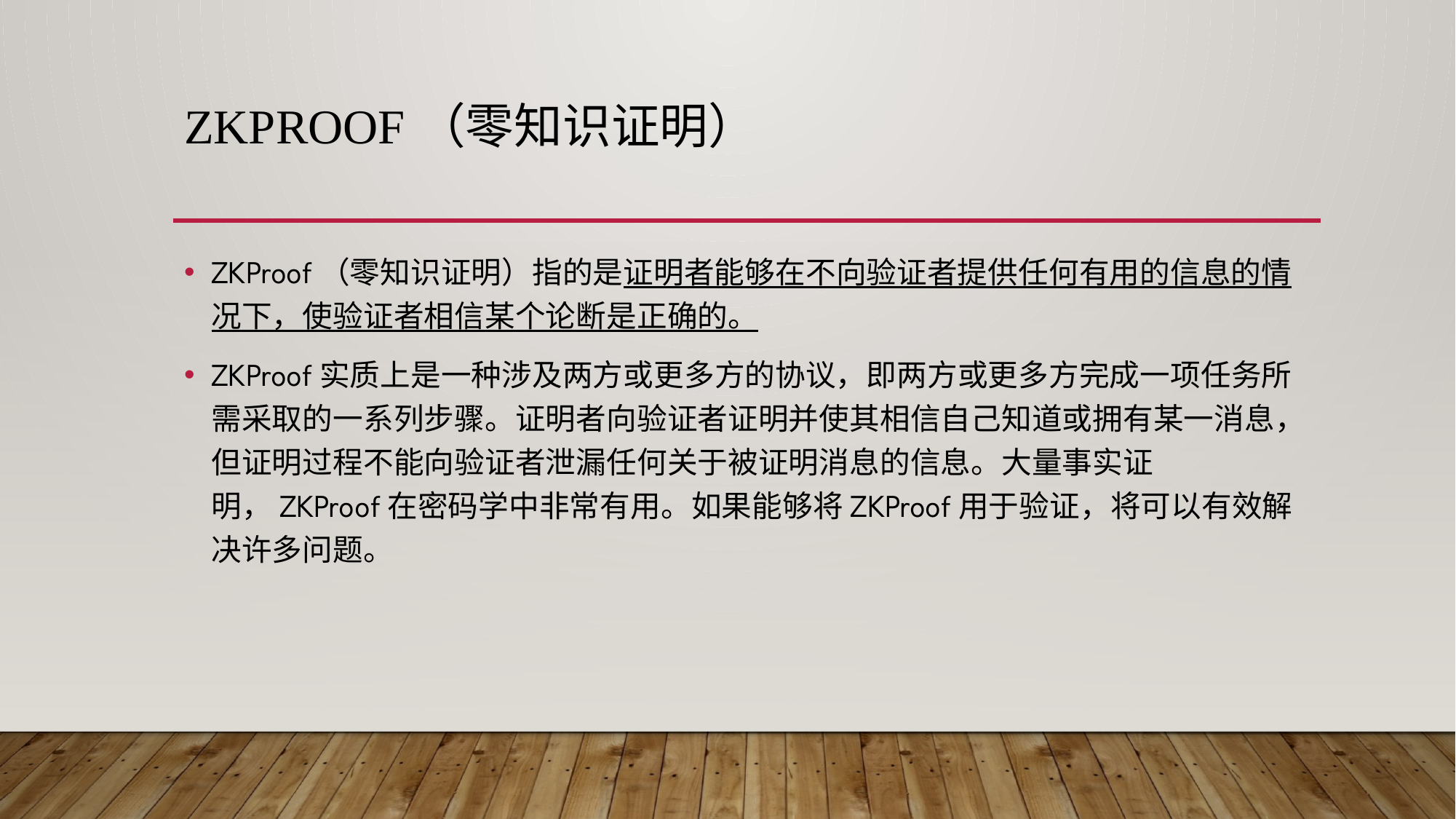

# ZKProof（零知识证明）
ZKProof（零知识证明）指的是证明者能够在不向验证者提供任何有用的信息的情况下，使验证者相信某个论断是正确的。
ZKProof实质上是一种涉及两方或更多方的协议，即两方或更多方完成一项任务所需采取的一系列步骤。证明者向验证者证明并使其相信自己知道或拥有某一消息，但证明过程不能向验证者泄漏任何关于被证明消息的信息。大量事实证明，ZKProof在密码学中非常有用。如果能够将ZKProof用于验证，将可以有效解决许多问题。